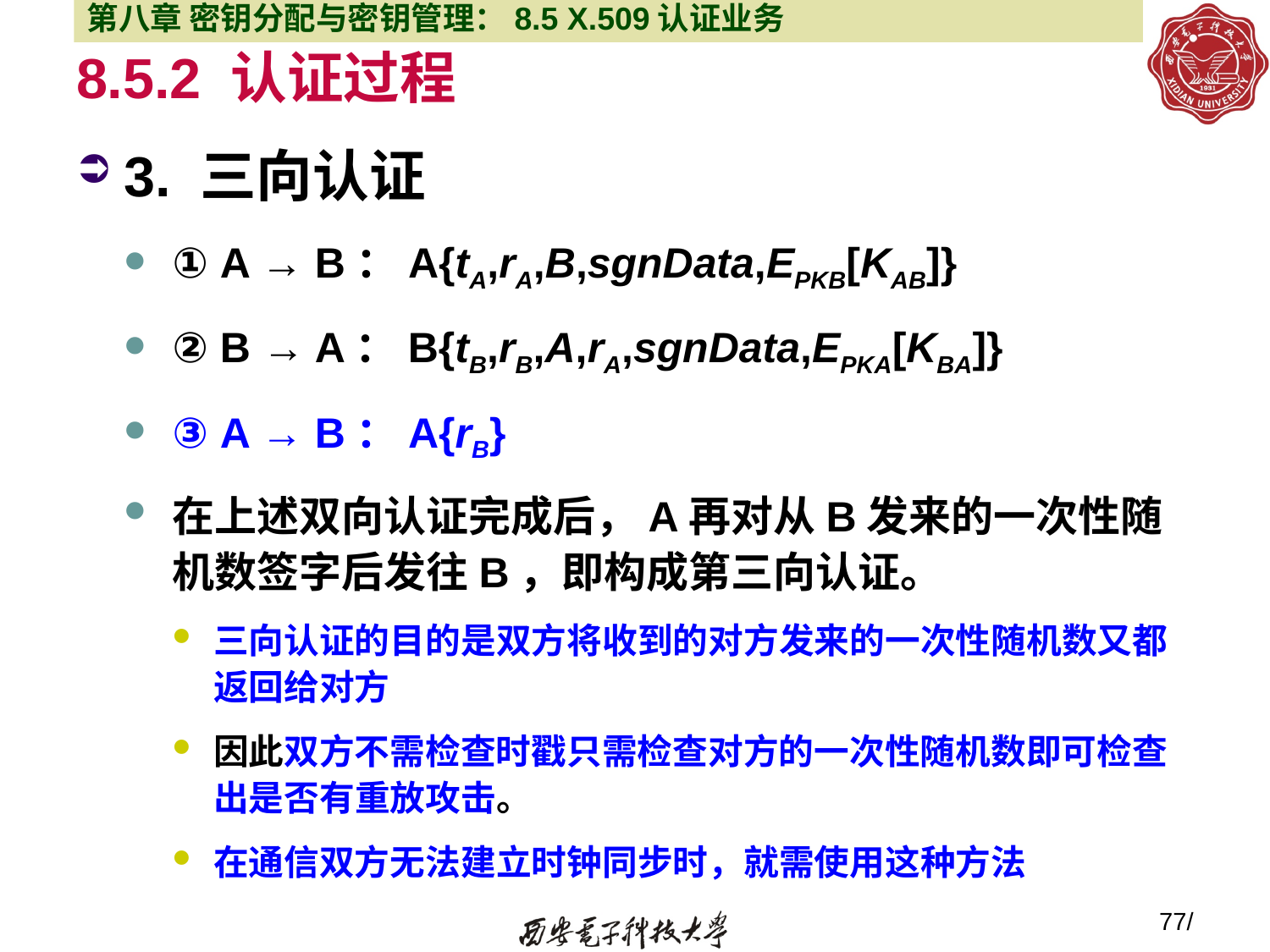

第八章 密钥分配与密钥管理：8.5 X.509认证业务
# 8.5.2 认证过程
3. 三向认证
① A → B：A{tA,rA,B,sgnData,EPKB[KAB]}
② B → A：B{tB,rB,A,rA,sgnData,EPKA[KBA]}
③ A → B：A{rB}
在上述双向认证完成后，A再对从B发来的一次性随机数签字后发往B，即构成第三向认证。
三向认证的目的是双方将收到的对方发来的一次性随机数又都返回给对方
因此双方不需检查时戳只需检查对方的一次性随机数即可检查出是否有重放攻击。
在通信双方无法建立时钟同步时，就需使用这种方法
77/